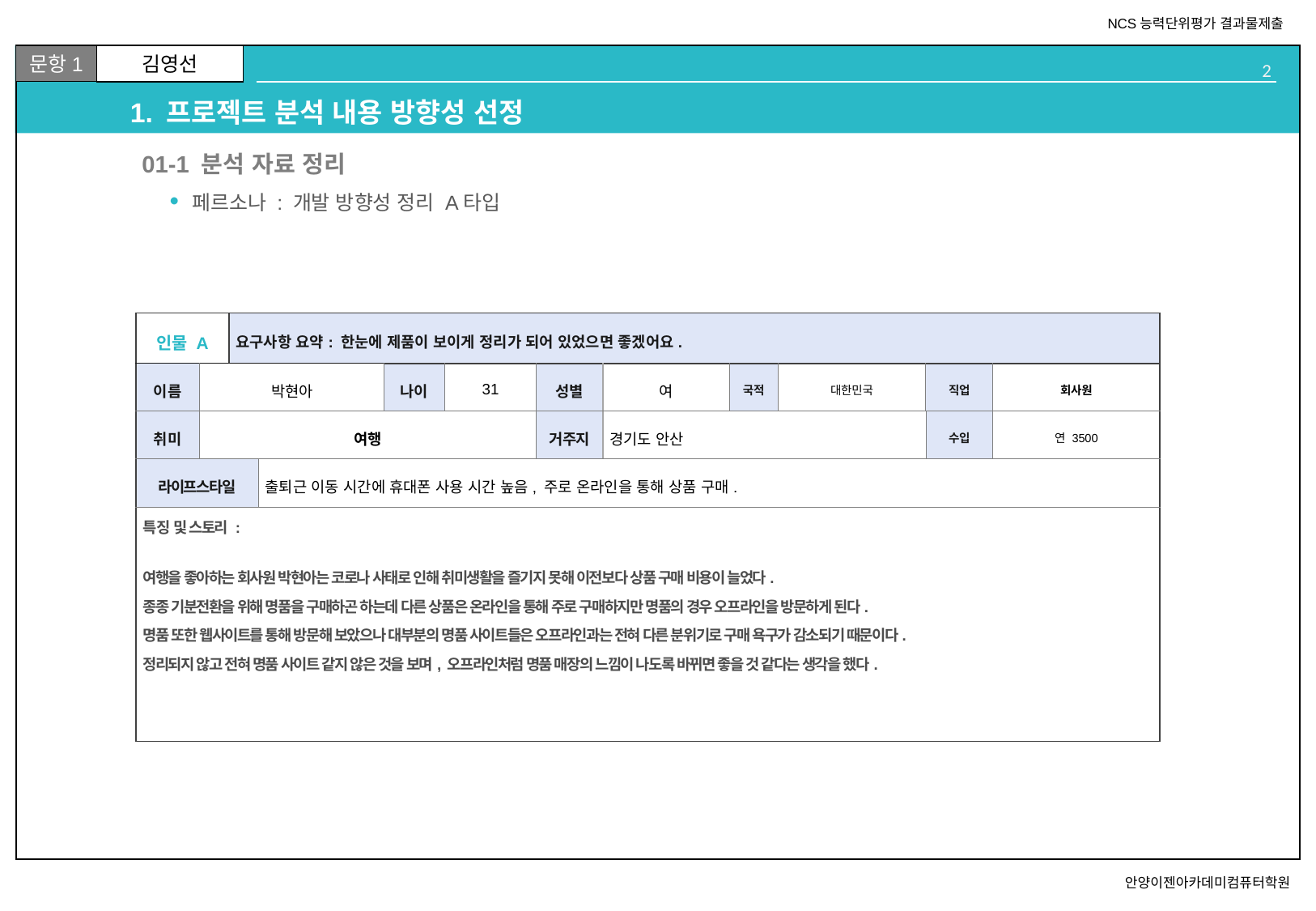

# 1. 프로젝트 분석 내용 방향성 선정
02
01-1 분석 자료 정리
페르소나 : 개발 방향성 정리 A타입
| 인물 A |  | 요구사항 요약: 한눈에 제품이 보이게 정리가 되어 있었으면 좋겠어요. |  |  |  |  |  |  |  |  |  |
| --- | --- | --- | --- | --- | --- | --- | --- | --- | --- | --- | --- |
| 이름 | 박현아 |  |  | 나이 | 31 | 성별 | 여 | 국적 | 대한민국 | 직업 | 회사원 |
| 취미 | 여행 |  |  |  |  | 거주지 | 경기도 안산 |  |  | 수입 | 연 3500 |
| 라이프스타일 |  |  | 출퇴근 이동 시간에 휴대폰 사용 시간 높음, 주로 온라인을 통해 상품 구매. |  |  |  |  |  |  |  |  |
| 특징 및 스토리 : 여행을 좋아하는 회사원 박현아는 코로나 사태로 인해 취미생활을 즐기지 못해 이전보다 상품 구매 비용이 늘었다. 종종 기분전환을 위해 명품을 구매하곤 하는데 다른 상품은 온라인을 통해 주로 구매하지만 명품의 경우 오프라인을 방문하게 된다. 명품 또한 웹사이트를 통해 방문해 보았으나 대부분의 명품 사이트들은 오프라인과는 전혀 다른 분위기로 구매 욕구가 감소되기 때문이다. 정리되지 않고 전혀 명품 사이트 같지 않은 것을 보며, 오프라인처럼 명품 매장의 느낌이 나도록 바뀌면 좋을 것 같다는 생각을 했다. |  |  |  |  |  |  |  |  |  |  |  |